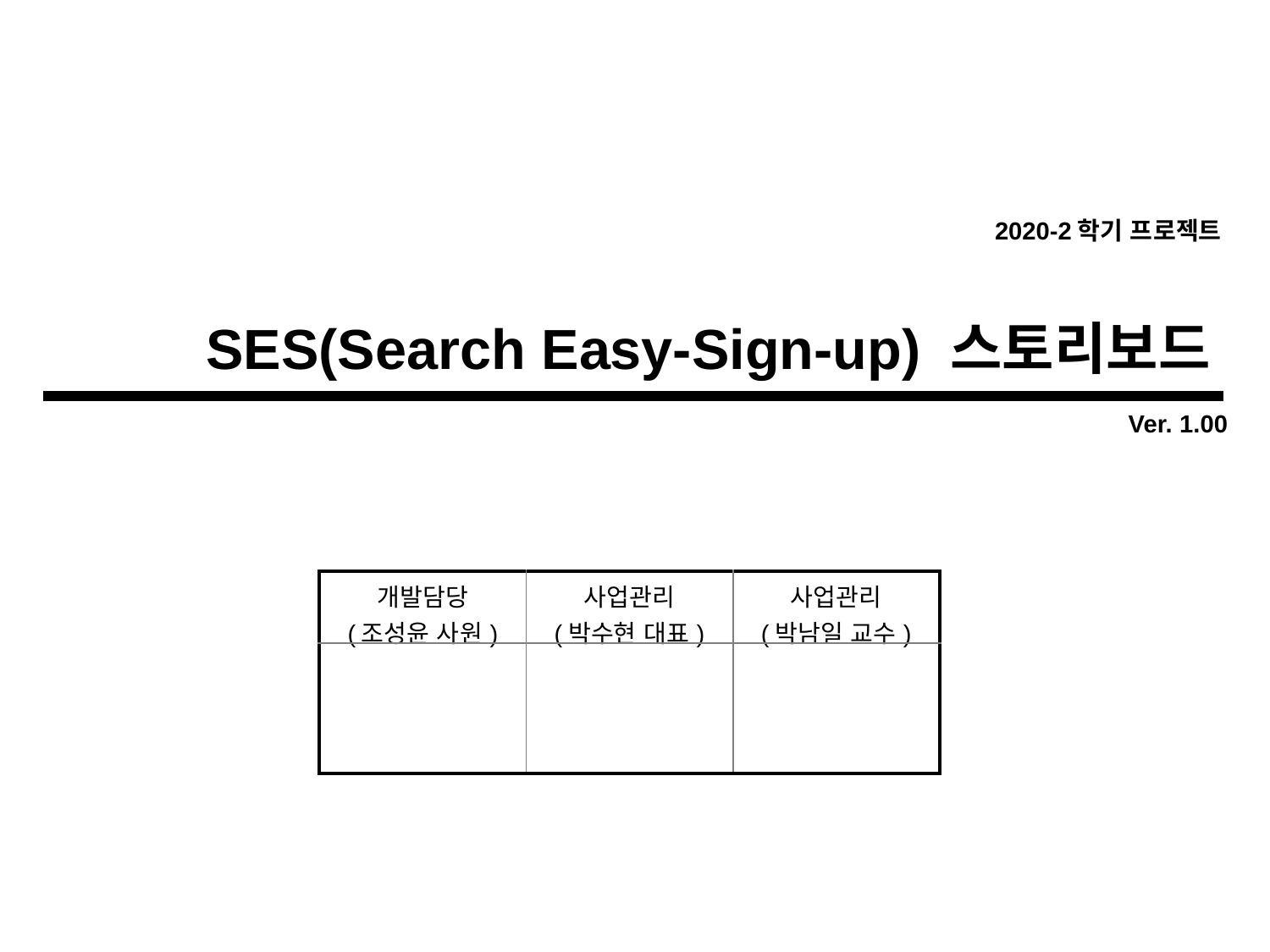

2020-2학기 프로젝트
SES(Search Easy-Sign-up) 스토리보드
Ver. 1.00
| 개발담당 (조성윤 사원) | 사업관리 (박수현 대표) | 사업관리 (박남일 교수) |
| --- | --- | --- |
|  |  |  |